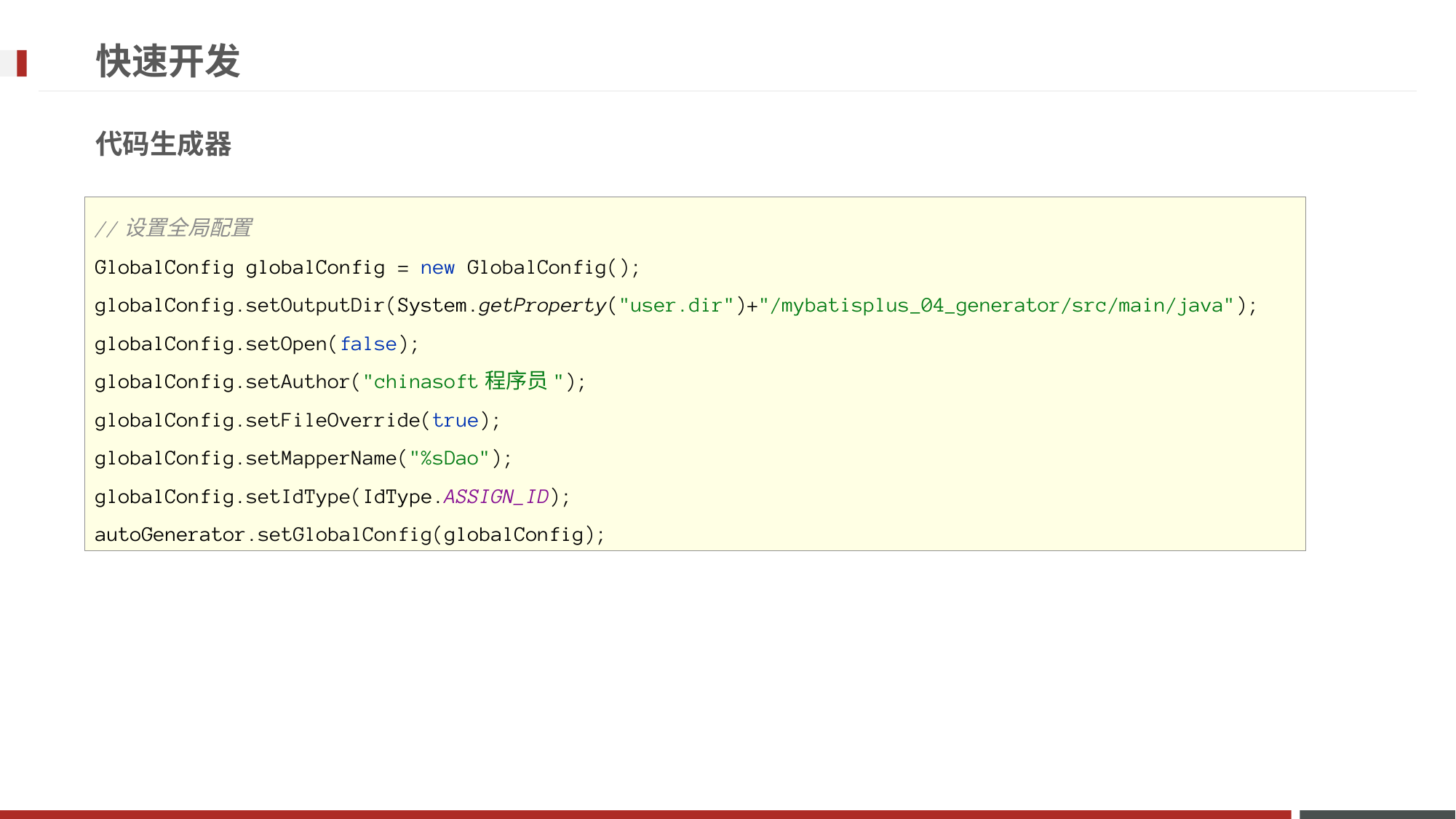

# 快速开发
代码生成器

//设置全局配置
GlobalConfig globalConfig = new GlobalConfig();
globalConfig.setOutputDir(System.getProperty("user.dir")+"/mybatisplus_04_generator/src/main/java");
globalConfig.setOpen(false);
globalConfig.setAuthor("chinasoft程序员");
globalConfig.setFileOverride(true);
globalConfig.setMapperName("%sDao");
globalConfig.setIdType(IdType.ASSIGN_ID);
autoGenerator.setGlobalConfig(globalConfig);